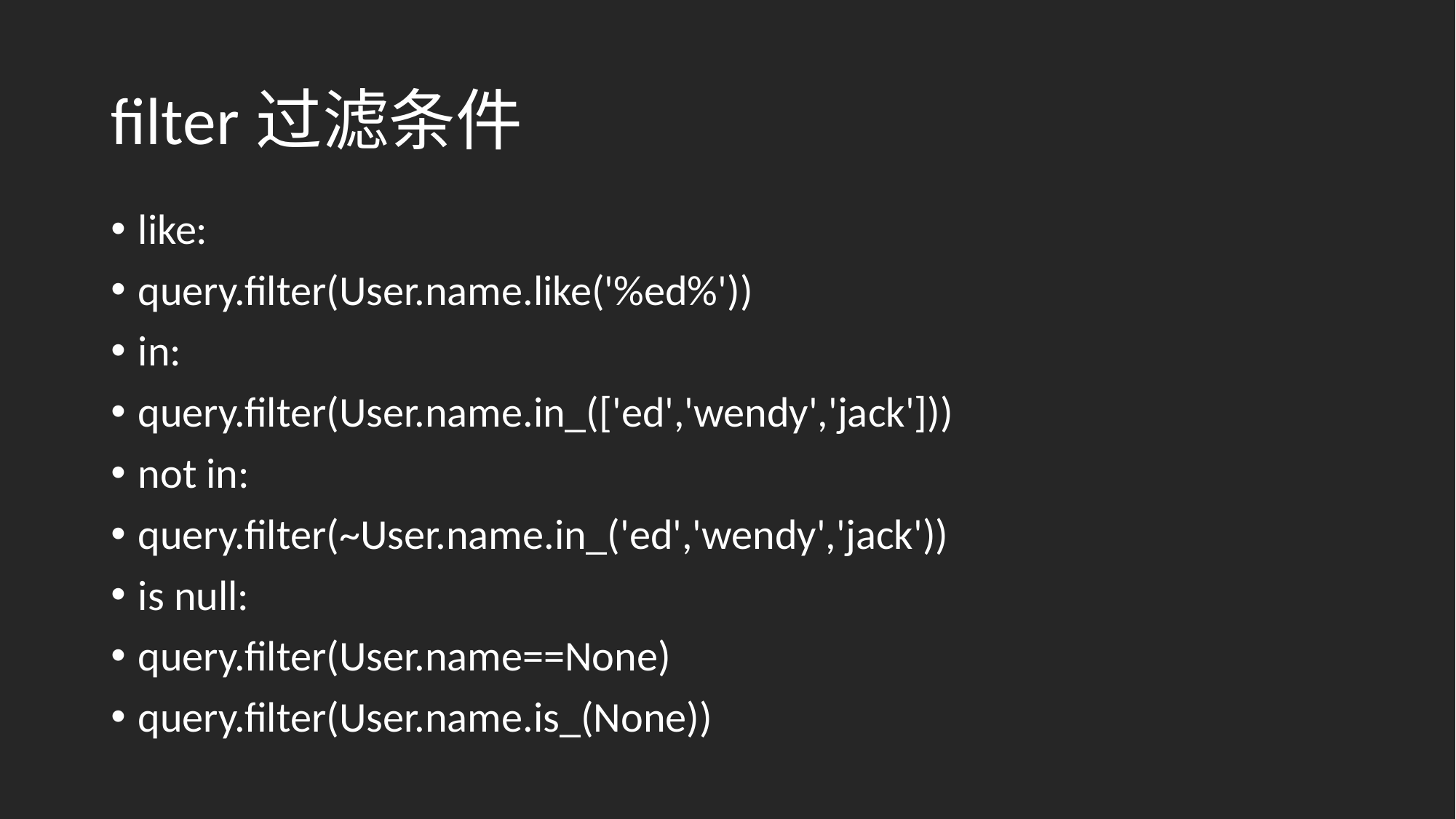

# filter过滤条件
like:
query.filter(User.name.like('%ed%'))
in:
query.filter(User.name.in_(['ed','wendy','jack']))
not in:
query.filter(~User.name.in_('ed','wendy','jack'))
is null:
query.filter(User.name==None)
query.filter(User.name.is_(None))